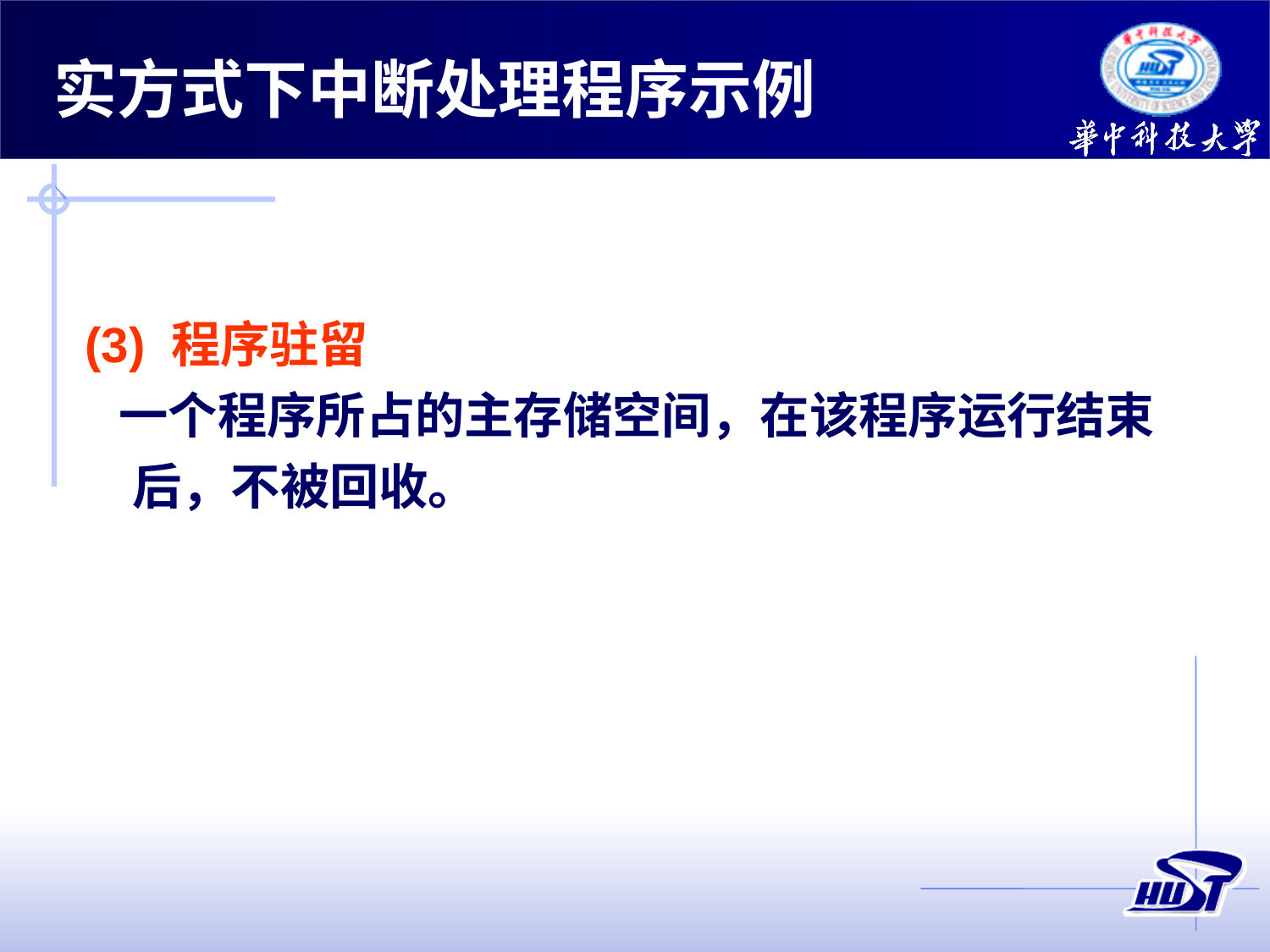

实方式下中断处理程序示例
(3) 程序驻留
  一个程序所占的主存储空间，在该程序运行结束后，不被回收。